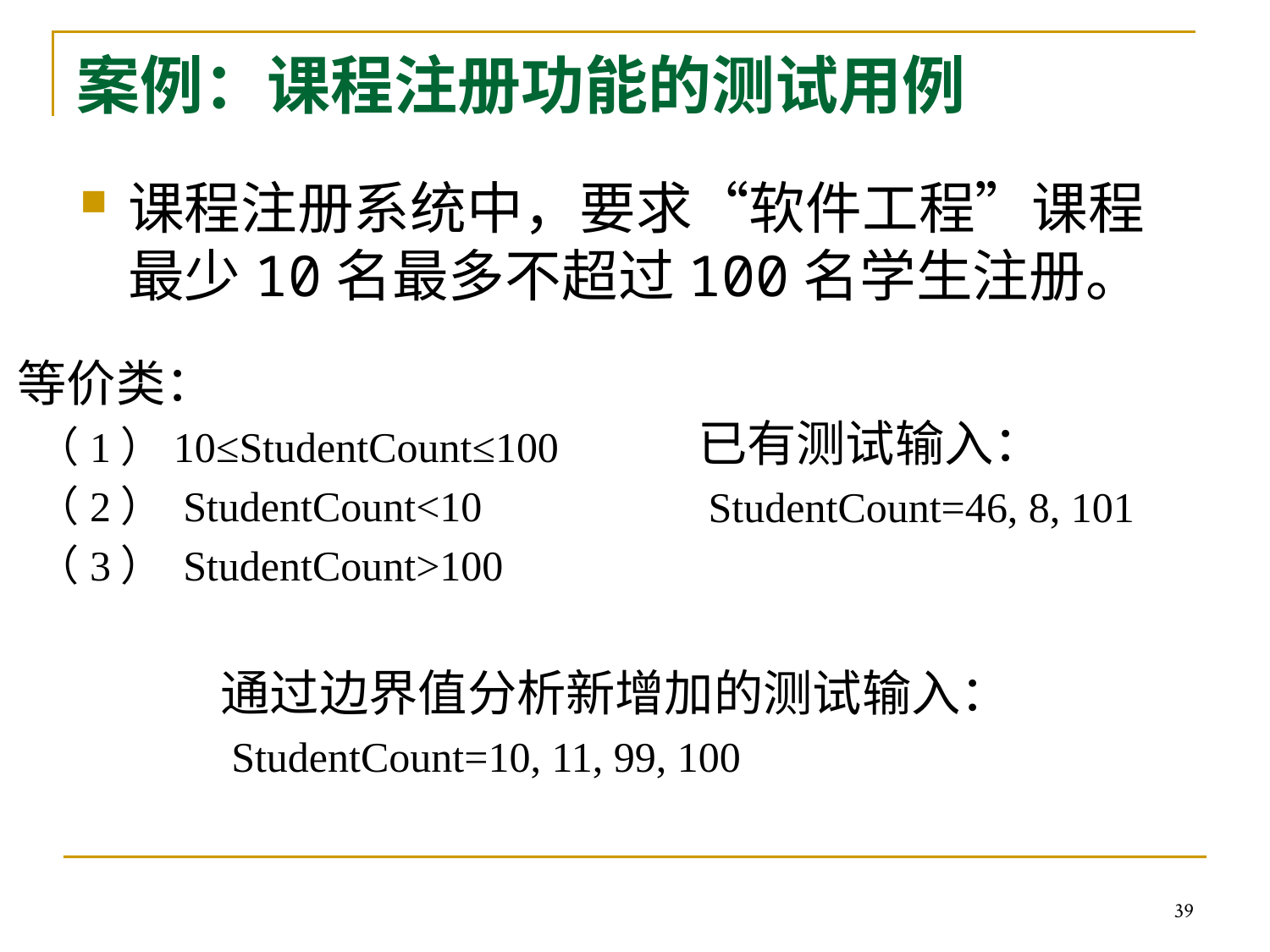

# 案例：课程注册功能的测试用例
课程注册系统中，要求“软件工程”课程最少10名最多不超过100名学生注册。
等价类：
 （1）10≤StudentCount≤100
 （2） StudentCount<10
 （3） StudentCount>100
已有测试输入：
 StudentCount=46, 8, 101
通过边界值分析新增加的测试输入：
 StudentCount=10, 11, 99, 100
39